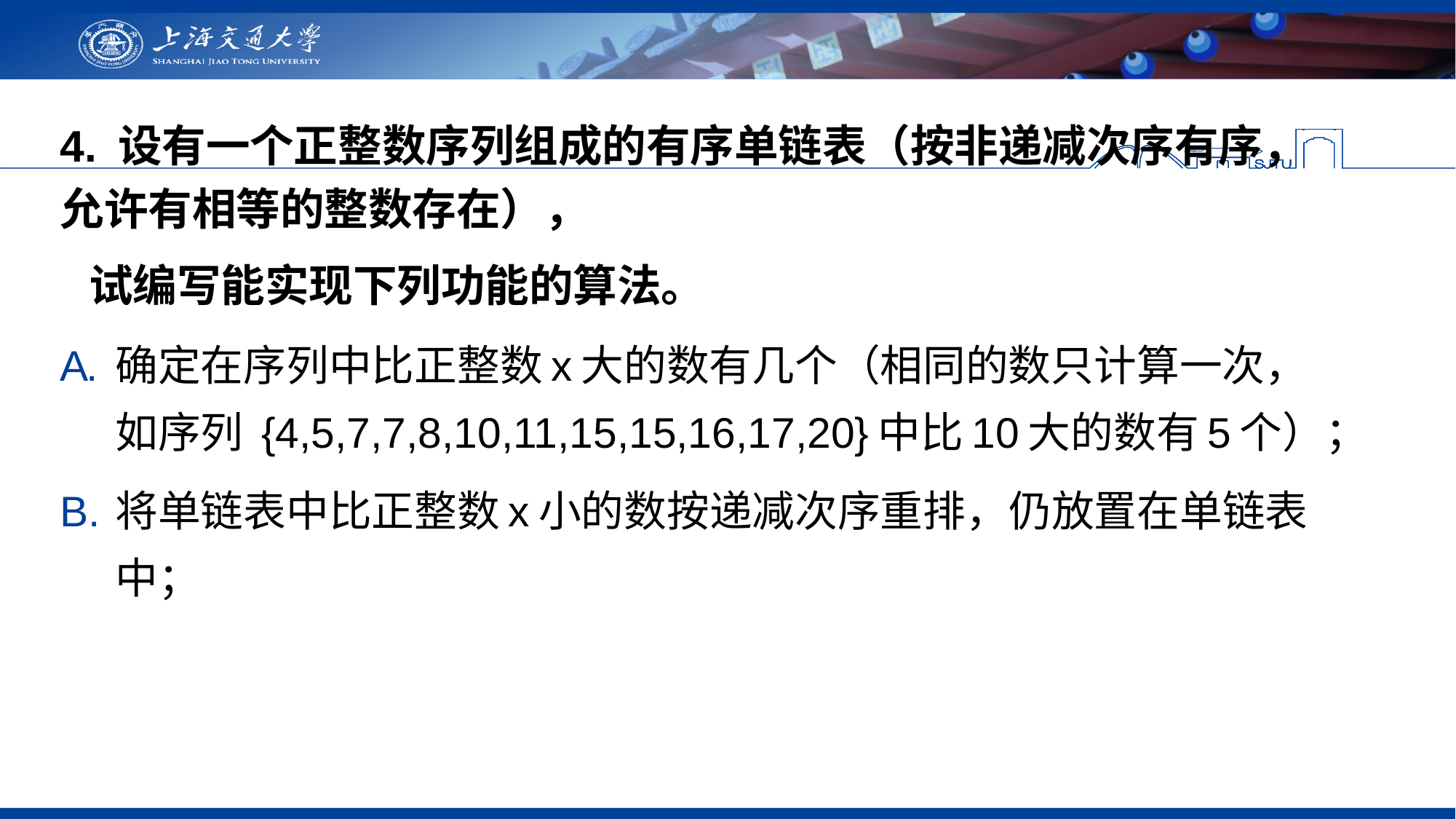

4. 设有一个正整数序列组成的有序单链表（按非递减次序有序，允许有相等的整数存在），
  试编写能实现下列功能的算法。
确定在序列中比正整数x大的数有几个（相同的数只计算一次，如序列 {4,5,7,7,8,10,11,15,15,16,17,20}中比10大的数有5个）；
将单链表中比正整数x小的数按递减次序重排，仍放置在单链表中；